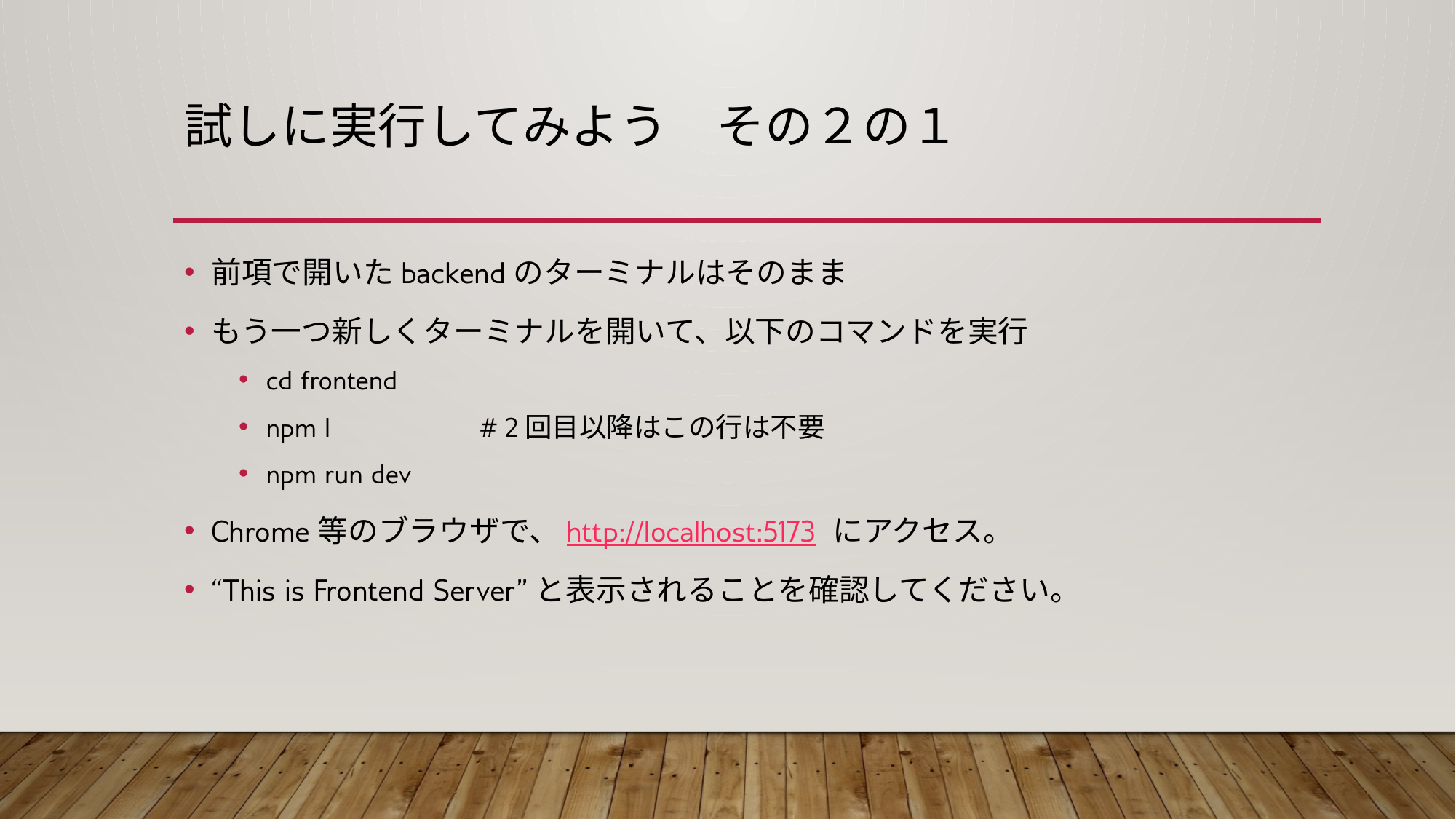

# 試しに実行してみよう　その２の１
前項で開いたbackendのターミナルはそのまま
もう一つ新しくターミナルを開いて、以下のコマンドを実行
cd frontend
npm I　　　　　# 2回目以降はこの行は不要
npm run dev
Chrome等のブラウザで、http://localhost:5173 にアクセス。
“This is Frontend Server”と表示されることを確認してください。